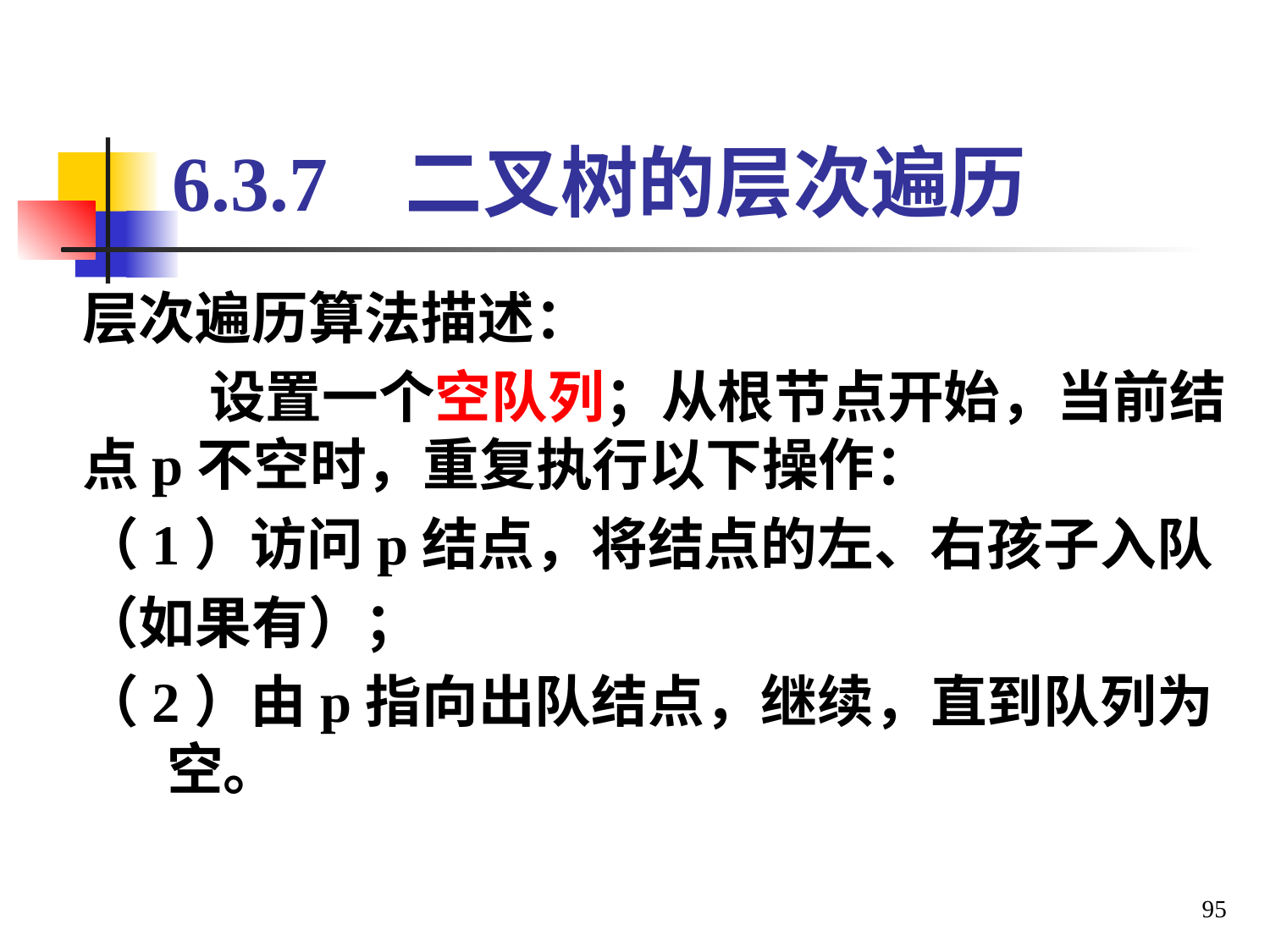

# 6.3.7   二叉树的层次遍历
层次遍历算法描述：
	设置一个空队列；从根节点开始，当前结点p不空时，重复执行以下操作：
（1）访问p结点，将结点的左、右孩子入队
（如果有）；
（2）由p指向出队结点，继续，直到队列为空。
95